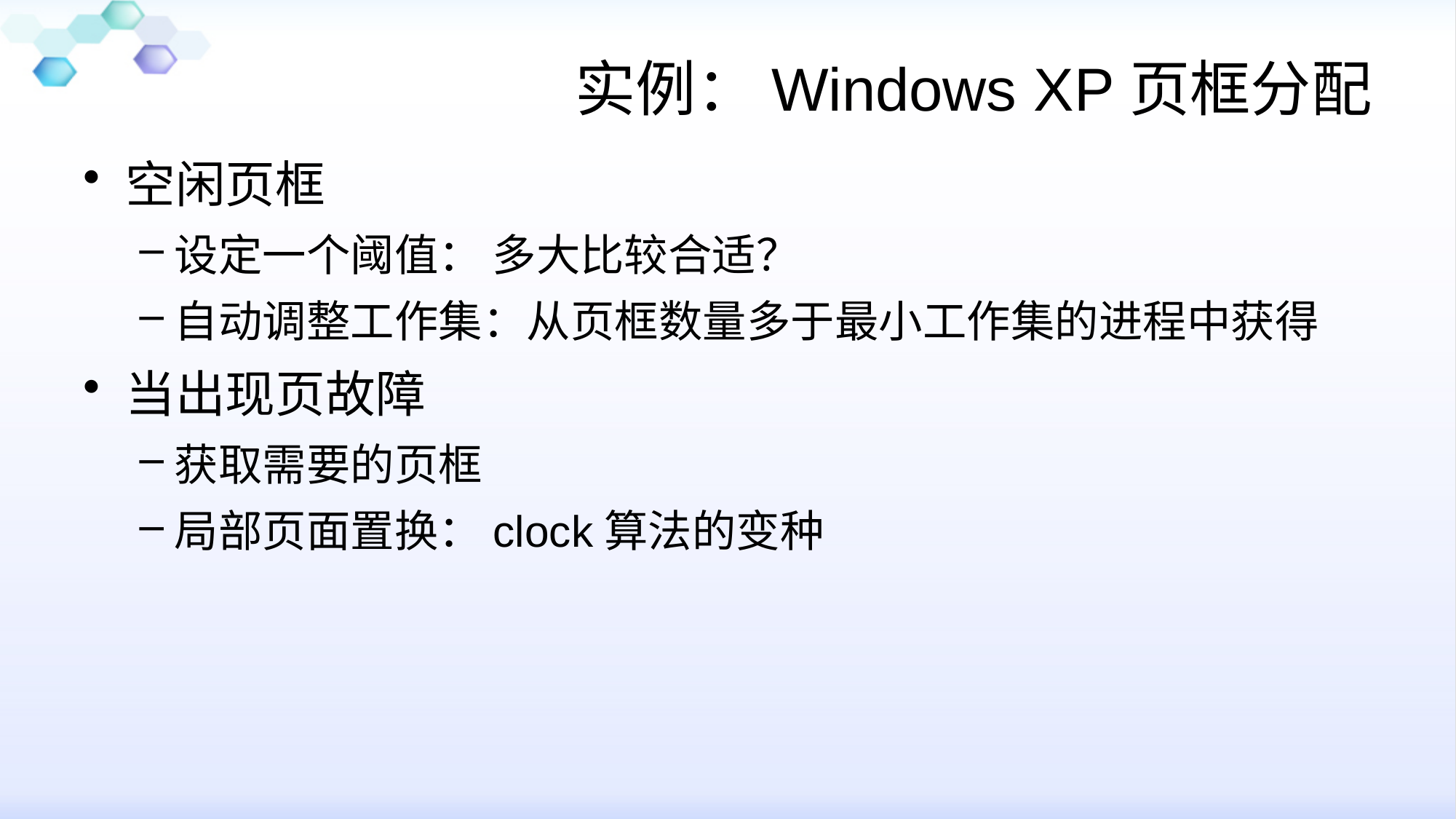

# 实例：Windows XP页框分配
空闲页框
设定一个阈值： 多大比较合适？
自动调整工作集：从页框数量多于最小工作集的进程中获得
当出现页故障
获取需要的页框
局部页面置换：clock算法的变种